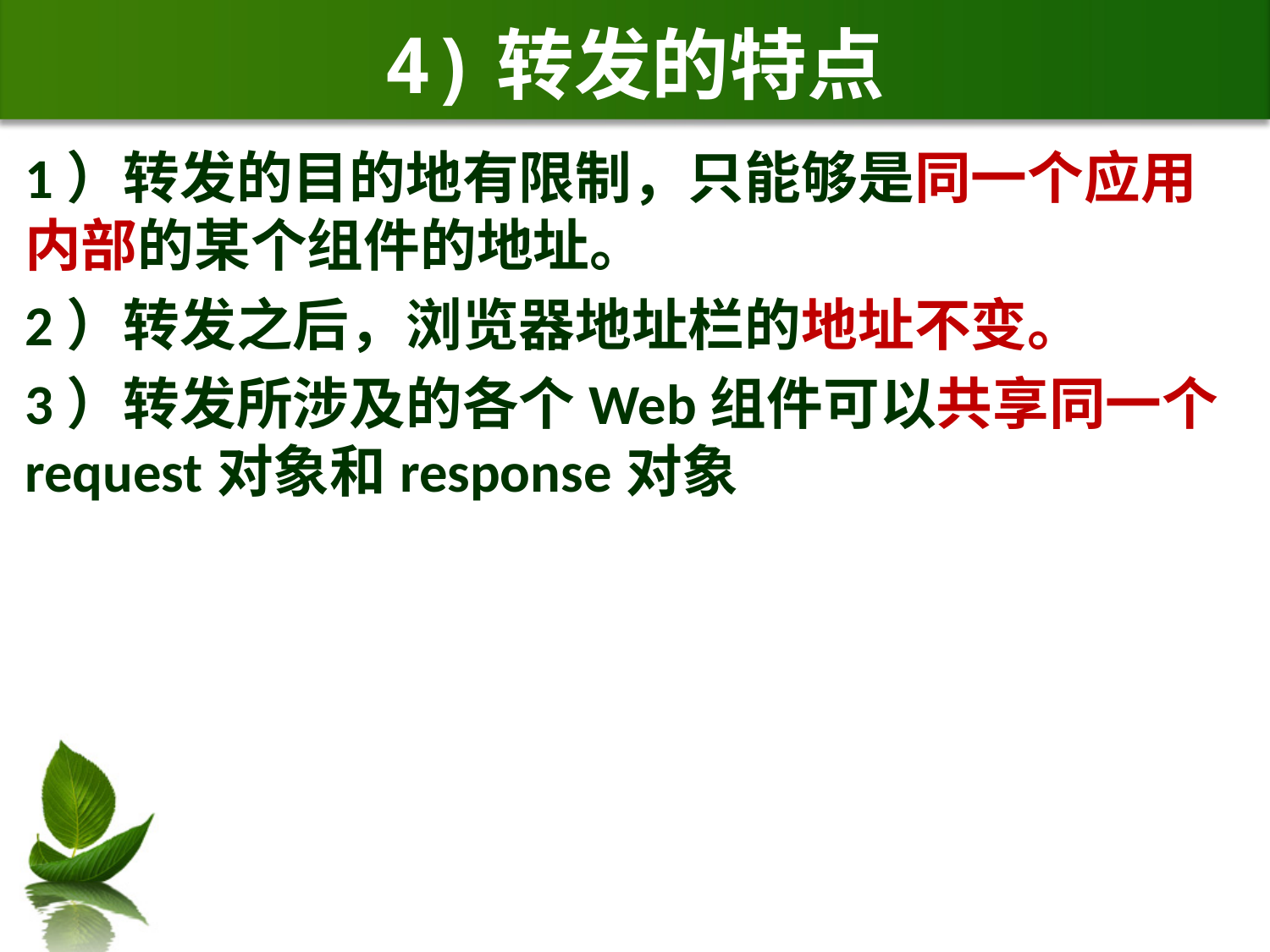

# 4)转发的特点
1）转发的目的地有限制，只能够是同一个应用内部的某个组件的地址。
2）转发之后，浏览器地址栏的地址不变。
3）转发所涉及的各个Web组件可以共享同一个request对象和response对象